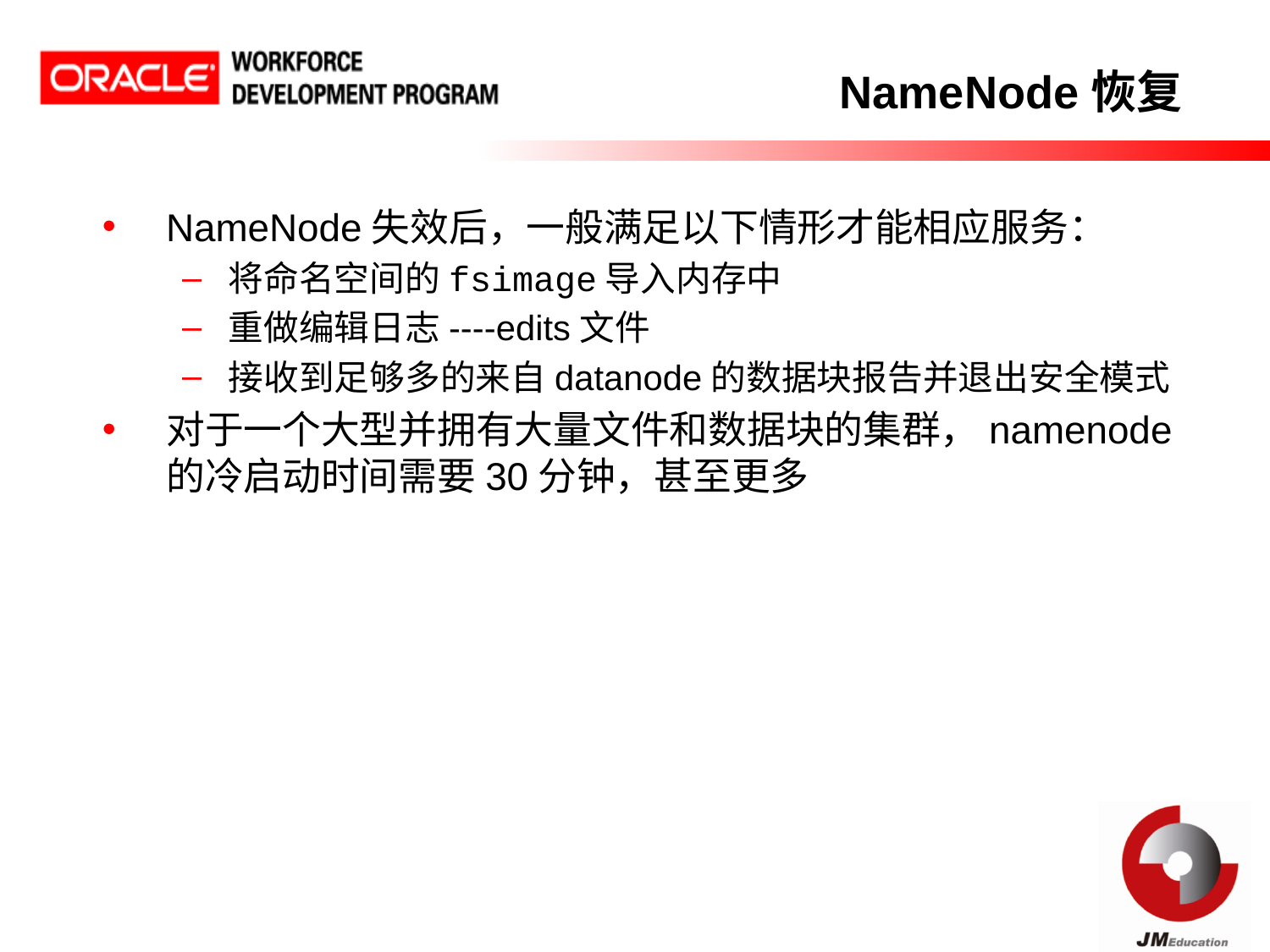

# NameNode恢复
NameNode失效后，一般满足以下情形才能相应服务：
将命名空间的fsimage导入内存中
重做编辑日志----edits文件
接收到足够多的来自datanode的数据块报告并退出安全模式
对于一个大型并拥有大量文件和数据块的集群，namenode的冷启动时间需要30分钟，甚至更多